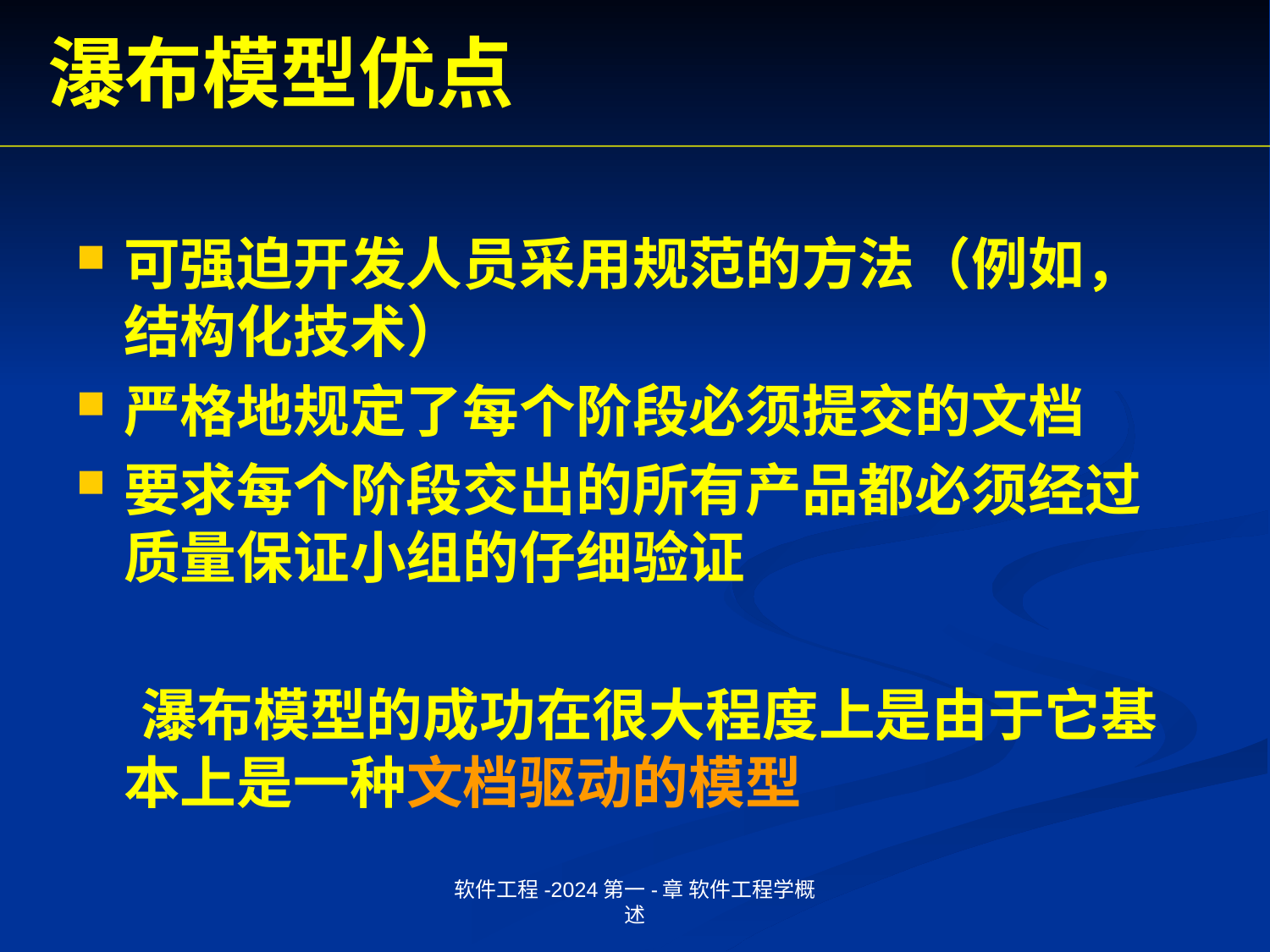

# 瀑布模型优点

可强迫开发人员采用规范的方法（例如，结构化技术）
严格地规定了每个阶段必须提交的文档
要求每个阶段交出的所有产品都必须经过质量保证小组的仔细验证

    瀑布模型的成功在很大程度上是由于它基本上是一种文档驱动的模型
软件工程-2024第一-章 软件工程学概述
79